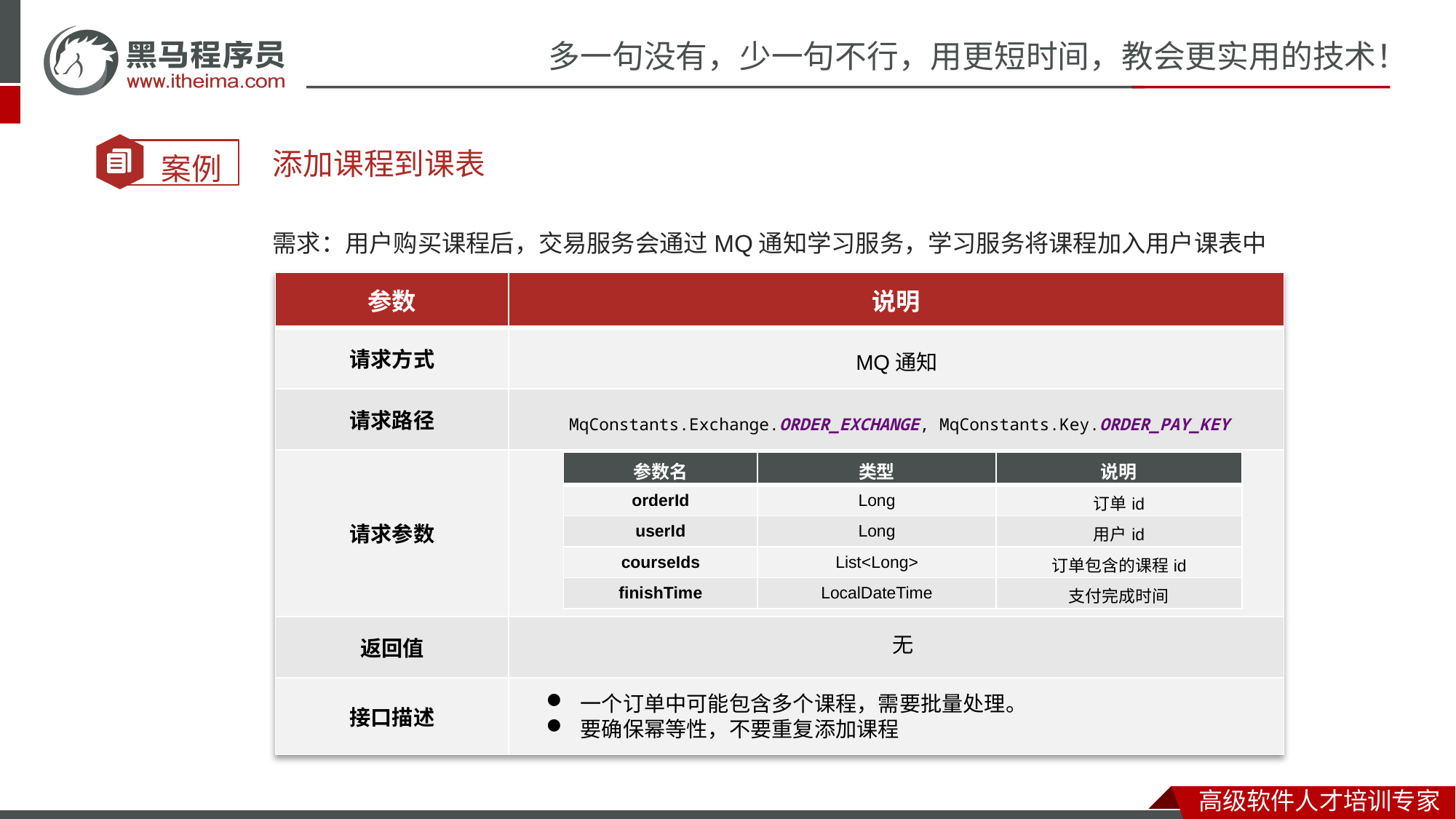

添加课程到课表
需求：用户购买课程后，交易服务会通过MQ通知学习服务，学习服务将课程加入用户课表中
| 参数 | 说明 |
| --- | --- |
| 请求方式 |  |
| 请求路径 |  |
| 请求参数 |  |
| 返回值 |  |
| 接口描述 |  |
MQ通知
MqConstants.Exchange.ORDER_EXCHANGE, MqConstants.Key.ORDER_PAY_KEY
| 参数名 | 类型 | 说明 |
| --- | --- | --- |
| orderId | Long | 订单id |
| userId | Long | 用户id |
| courseIds | List<Long> | 订单包含的课程id |
| finishTime | LocalDateTime | 支付完成时间 |
无
一个订单中可能包含多个课程，需要批量处理。
要确保幂等性，不要重复添加课程